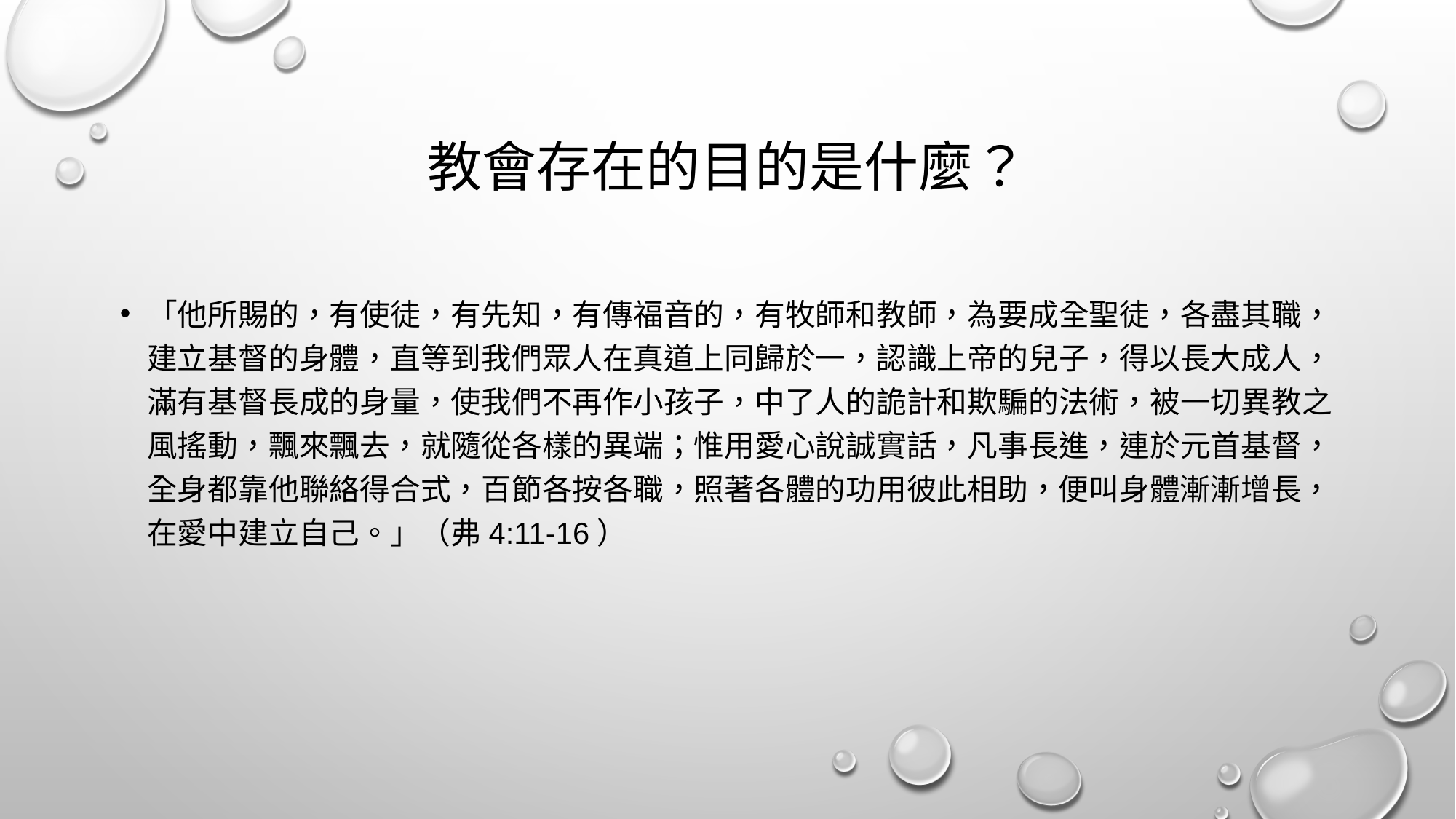

# 教會存在的目的是什麼？
「他所賜的，有使徒，有先知，有傳福音的，有牧師和教師，為要成全聖徒，各盡其職，建立基督的身體，直等到我們眾人在真道上同歸於一，認識上帝的兒子，得以長大成人，滿有基督長成的身量，使我們不再作小孩子，中了人的詭計和欺騙的法術，被一切異教之風搖動，飄來飄去，就隨從各樣的異端；惟用愛心說誠實話，凡事長進，連於元首基督，全身都靠他聯絡得合式，百節各按各職，照著各體的功用彼此相助，便叫身體漸漸增長，在愛中建立自己。」（弗4:11-16）